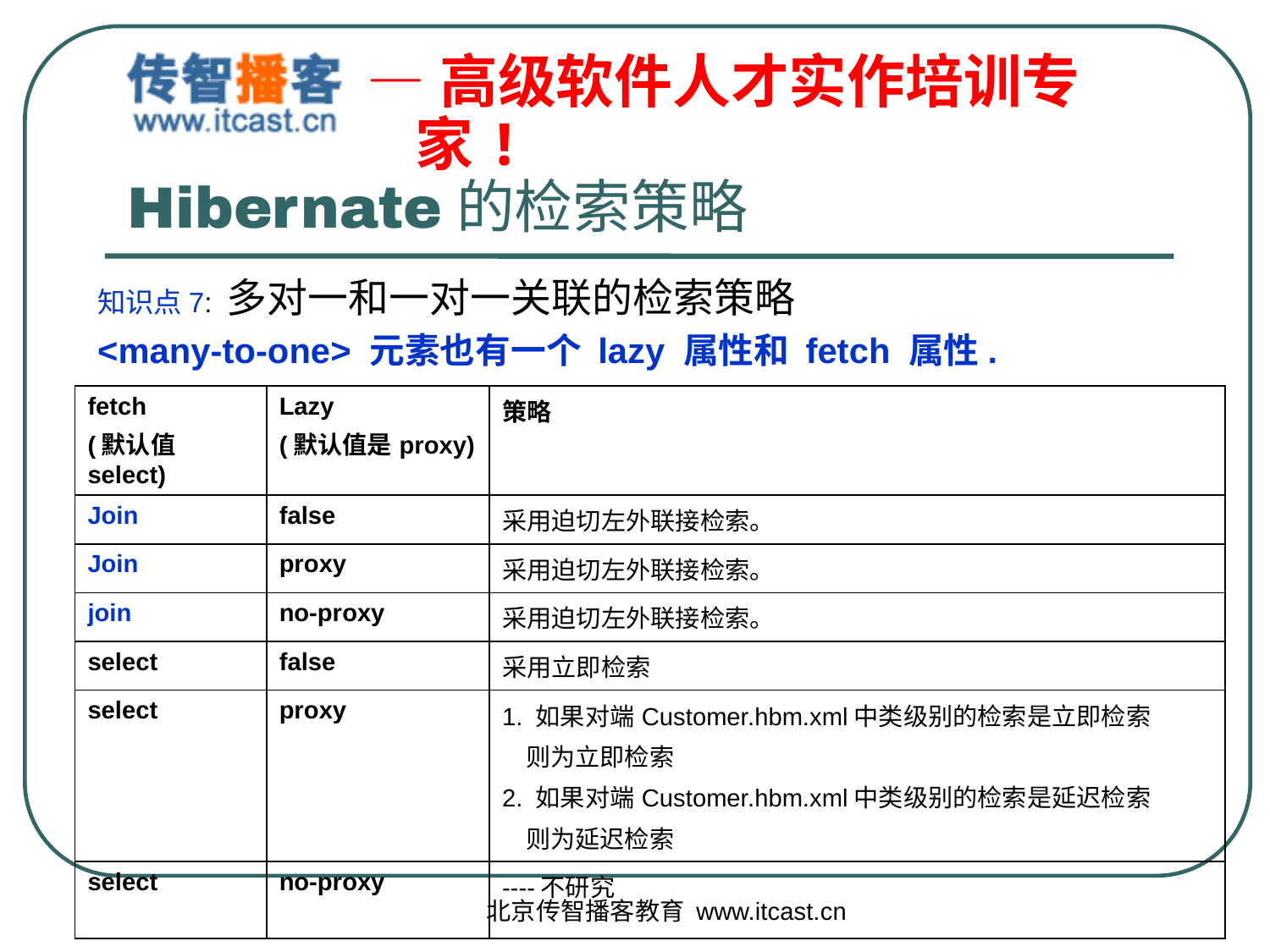

# Hibernate的检索策略
知识点7: 多对一和一对一关联的检索策略
<many-to-one> 元素也有一个 lazy 属性和 fetch 属性.

| fetch (默认值select) | Lazy (默认值是proxy) | 策略 |
| --- | --- | --- |
| Join | false | 采用迫切左外联接检索。 |
| Join | proxy | 采用迫切左外联接检索。 |
| join | no-proxy | 采用迫切左外联接检索。 |
| select | false | 采用立即检索 |
| select | proxy | 1. 如果对端Customer.hbm.xml中类级别的检索是立即检索 则为立即检索 2. 如果对端Customer.hbm.xml中类级别的检索是延迟检索 则为延迟检索 |
| select | no-proxy | ----不研究 |
北京传智播客教育 www.itcast.cn